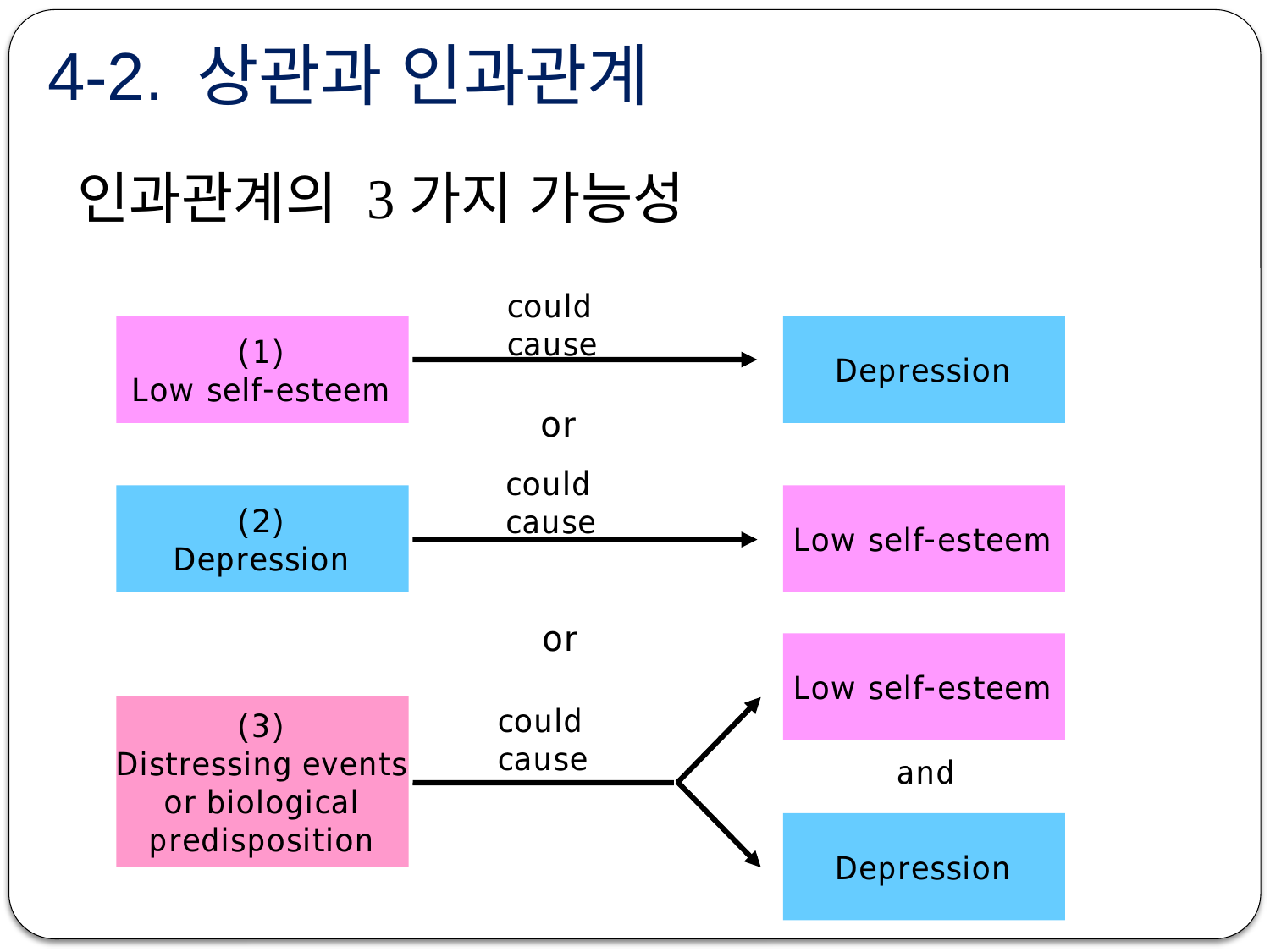

# 4-2. 상관과 인과관계
인과관계의 3가지 가능성
could cause
(1)
Low self-esteem
Depression

or
could cause
(2)
Depression
Low self-esteem

or
Low self-esteem
could cause
(3)
Distressing events
or biological
predisposition

and

Depression